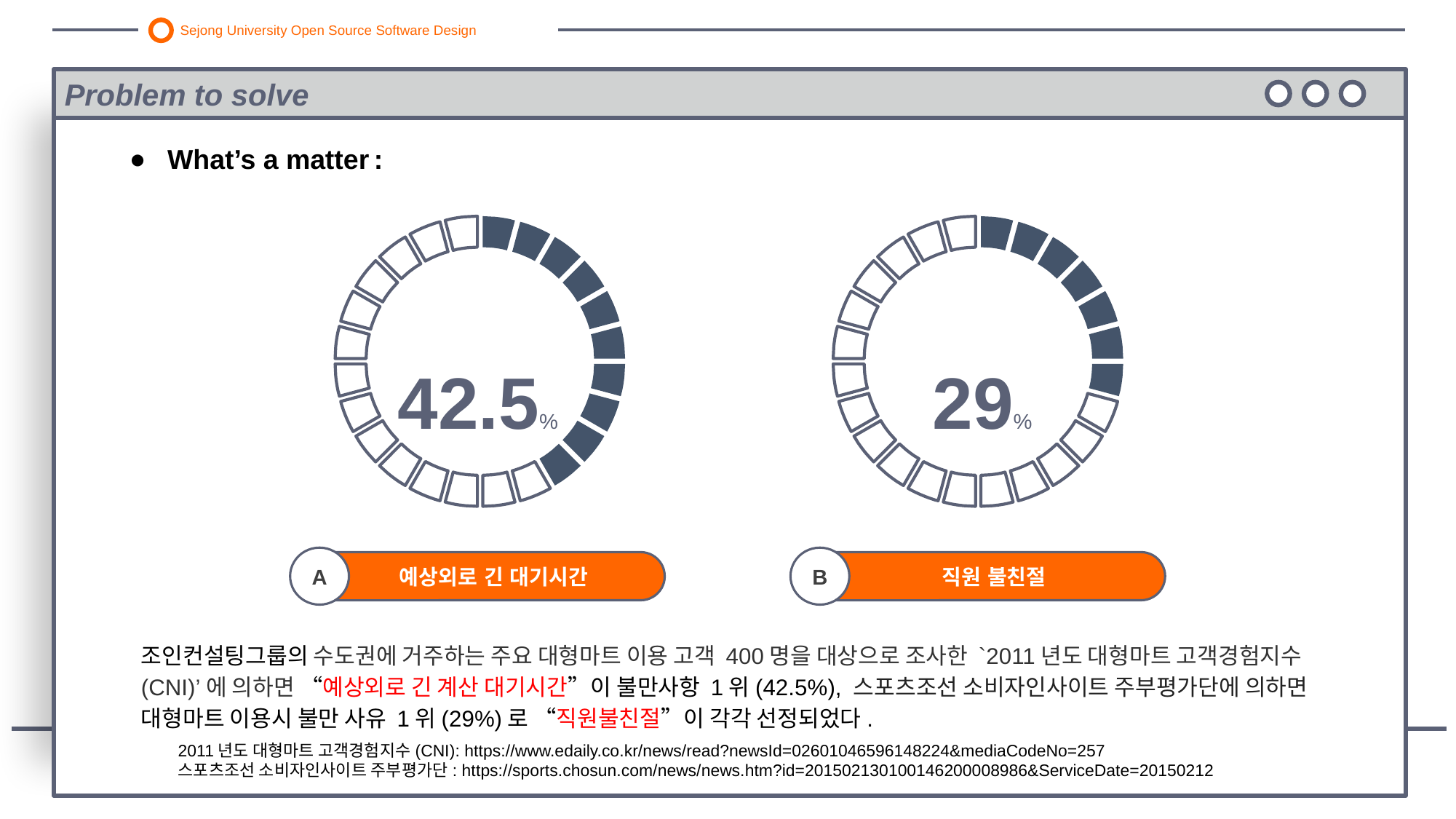

Sejong University Open Source Software Design

Problem to solve

What’s a matter :

42.5%
29%

A
    예상외로 긴 대기시간
B
    직원 불친절
조인컨설팅그룹의 수도권에 거주하는 주요 대형마트 이용 고객 400명을 대상으로 조사한 `2011년도 대형마트 고객경험지수(CNI)’에 의하면 “예상외로 긴 계산 대기시간”이 불만사항 1위(42.5%), 스포츠조선 소비자인사이트 주부평가단에 의하면 대형마트 이용시 불만 사유 1위(29%)로 “직원불친절”이 각각 선정되었다.
2011년도 대형마트 고객경험지수(CNI): https://www.edaily.co.kr/news/read?newsId=02601046596148224&mediaCodeNo=257
스포츠조선 소비자인사이트 주부평가단: https://sports.chosun.com/news/news.htm?id=201502130100146200008986&ServiceDate=20150212